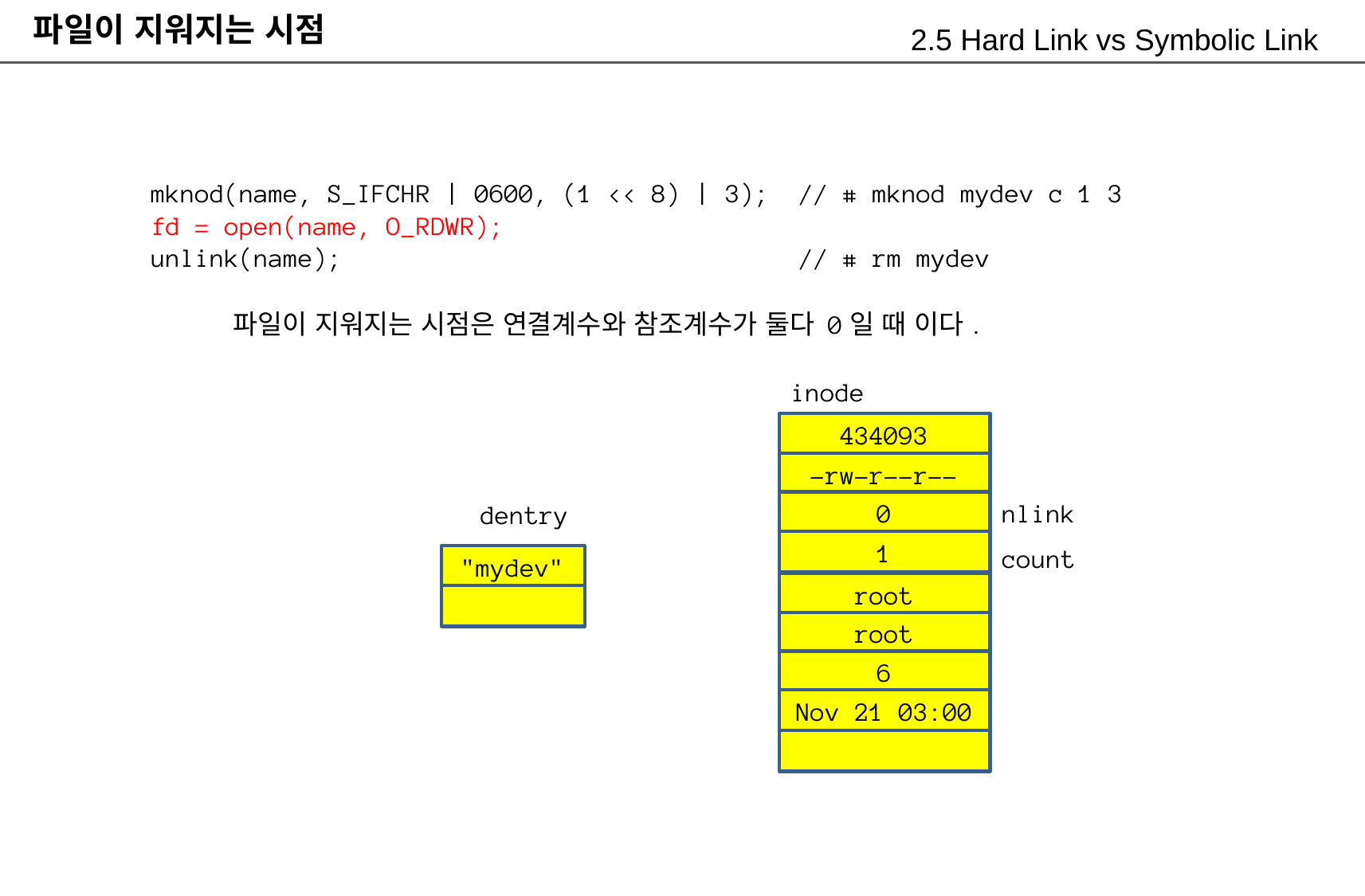

# 파일이 지워지는 시점
2.5 Hard Link vs Symbolic Link
mknod(name, S_IFCHR | 0600, (1 << 8) | 3);  // # mknod mydev c 1 3
fd = open(name, O_RDWR);
unlink(name);                               // # rm mydev
파일이 지워지는 시점은 연결계수와 참조계수가 둘다 0일 때 이다.
inode
434093
-rw-r--r--
nlink
dentry
0
1
count
"mydev"
root

root
6
Nov 21 03:00